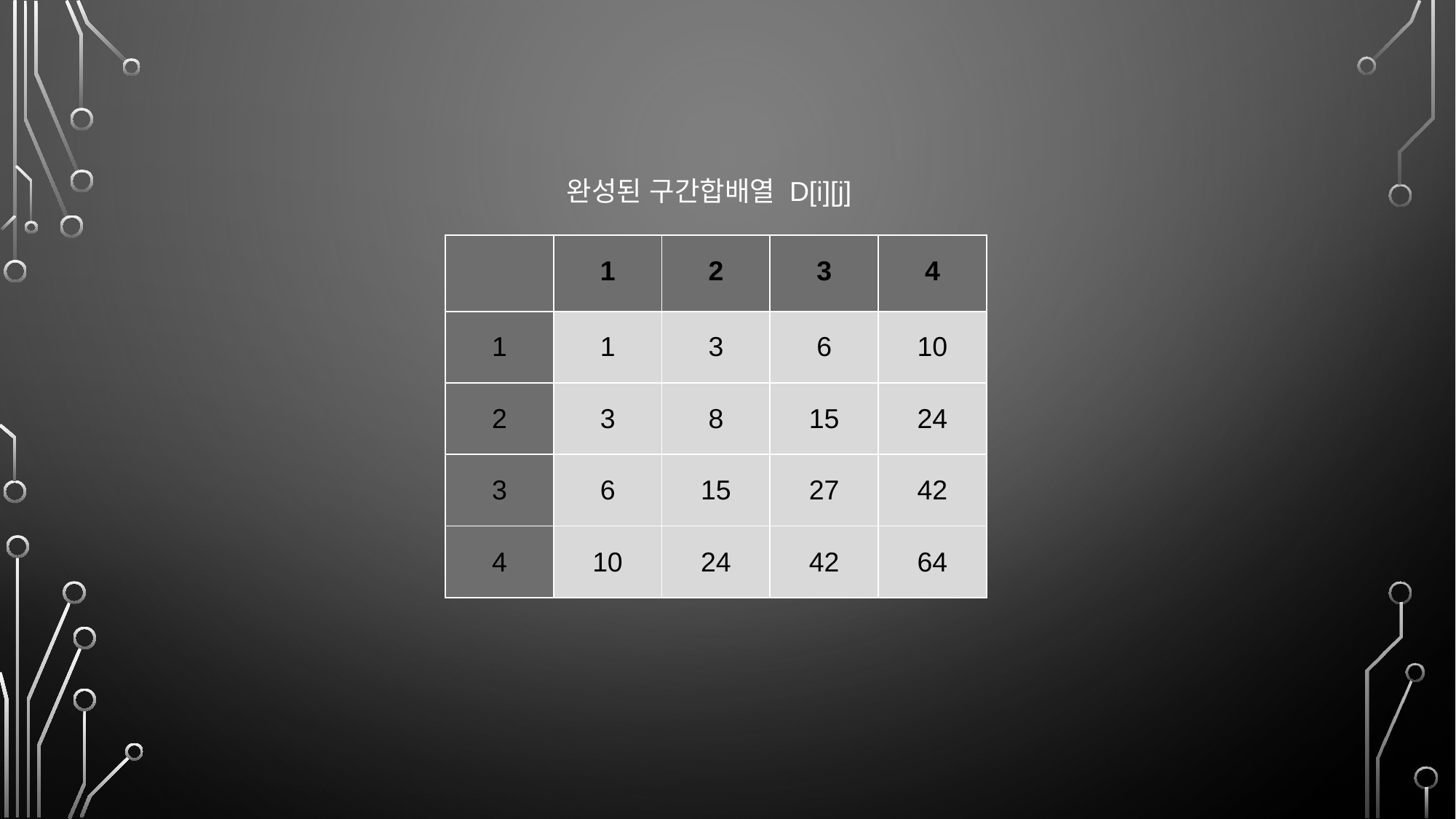

완성된 구간합배열 D[i][j]
|  | 1 | 2 | 3 | 4 |
| --- | --- | --- | --- | --- |
| 1 | 1 | 3 | 6 | 10 |
| 2 | 3 | 8 | 15 | 24 |
| 3 | 6 | 15 | 27 | 42 |
| 4 | 10 | 24 | 42 | 64 |